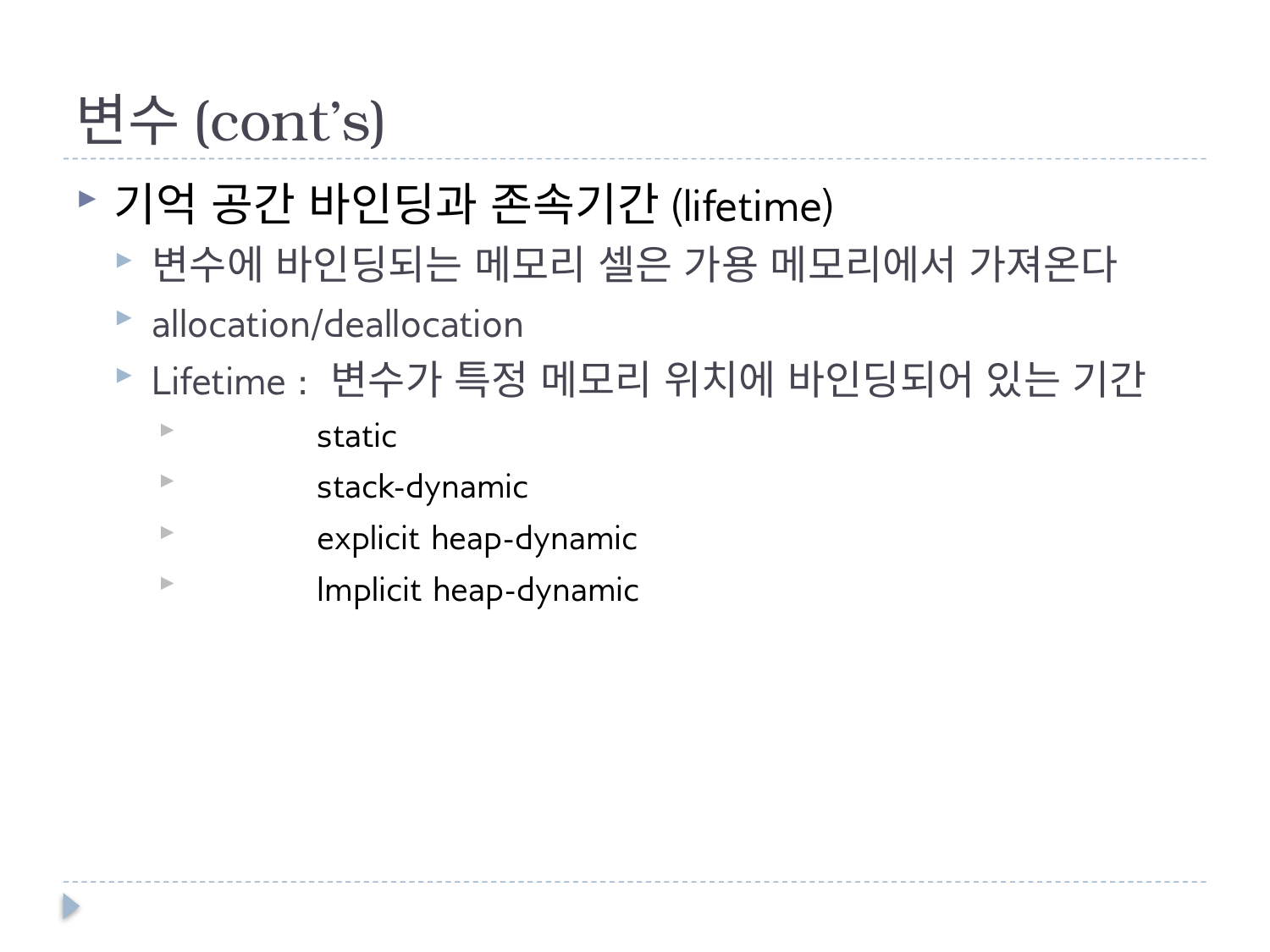

# 변수(cont’s)
기억 공간 바인딩과 존속기간(lifetime)
변수에 바인딩되는 메모리 셀은 가용 메모리에서 가져온다
allocation/deallocation
Lifetime : 변수가 특정 메모리 위치에 바인딩되어 있는 기간
	static
	stack-dynamic
	explicit heap-dynamic
	Implicit heap-dynamic